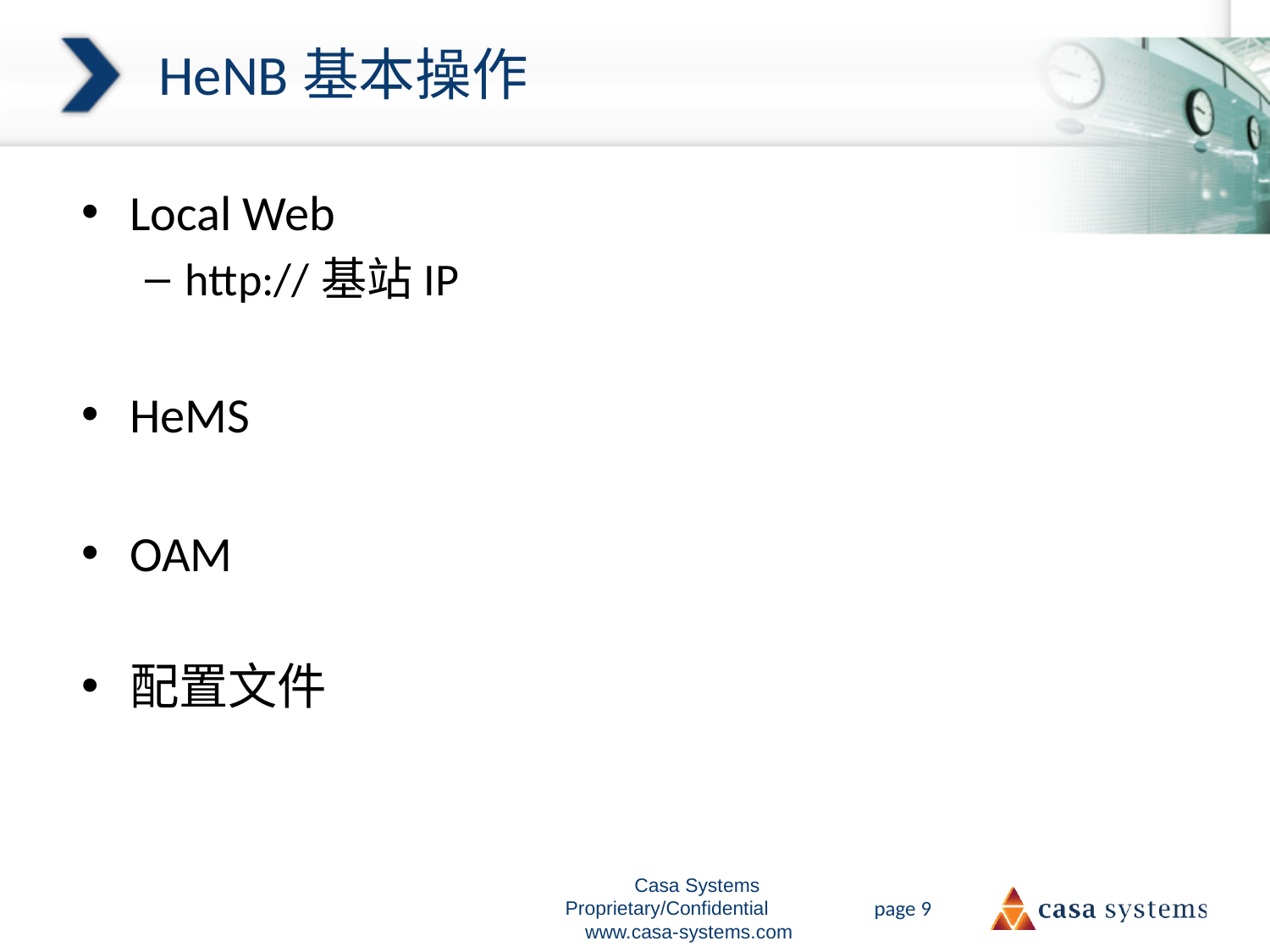

# HeNB基本操作
Local Web
http://基站IP

HeMS

OAM

配置文件

Casa Systems Proprietary/Confidential            www.casa-systems.com
page 9